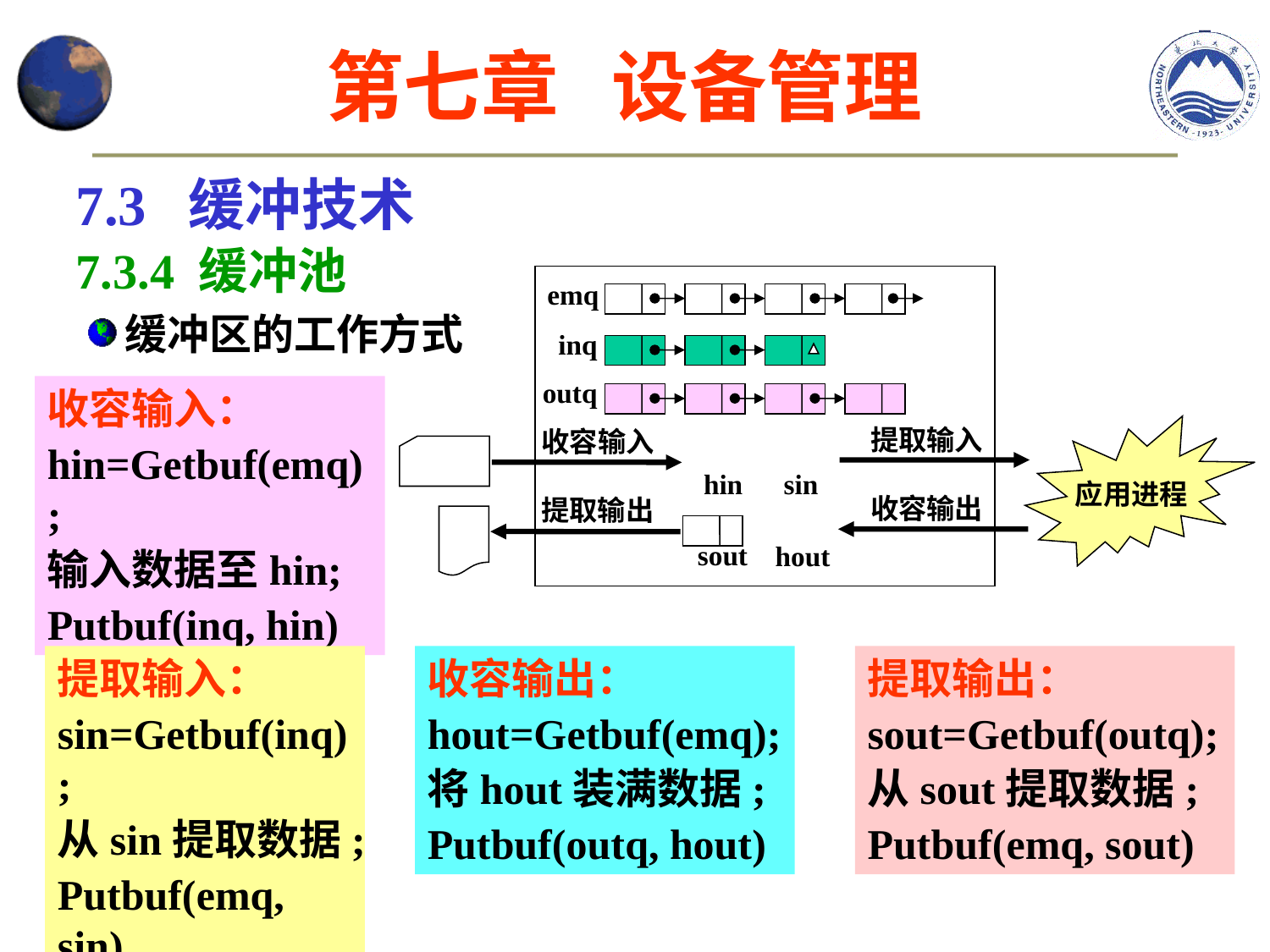

第七章   设备管理

7.3  缓冲技术
7.3.4 缓冲池

emq

缓冲区的工作方式

inq

outq
收容输入：
hin=Getbuf(emq);
输入数据至hin;
Putbuf(inq, hin)

提取输入
应用进程
收容输入

hin
sin

收容输出
提取输出

sout
hout
提取输入：
sin=Getbuf(inq);
从sin提取数据;
Putbuf(emq, sin)
收容输出：
hout=Getbuf(emq);
将hout装满数据;
Putbuf(outq, hout)
提取输出：
sout=Getbuf(outq);
从sout提取数据;
Putbuf(emq, sout)